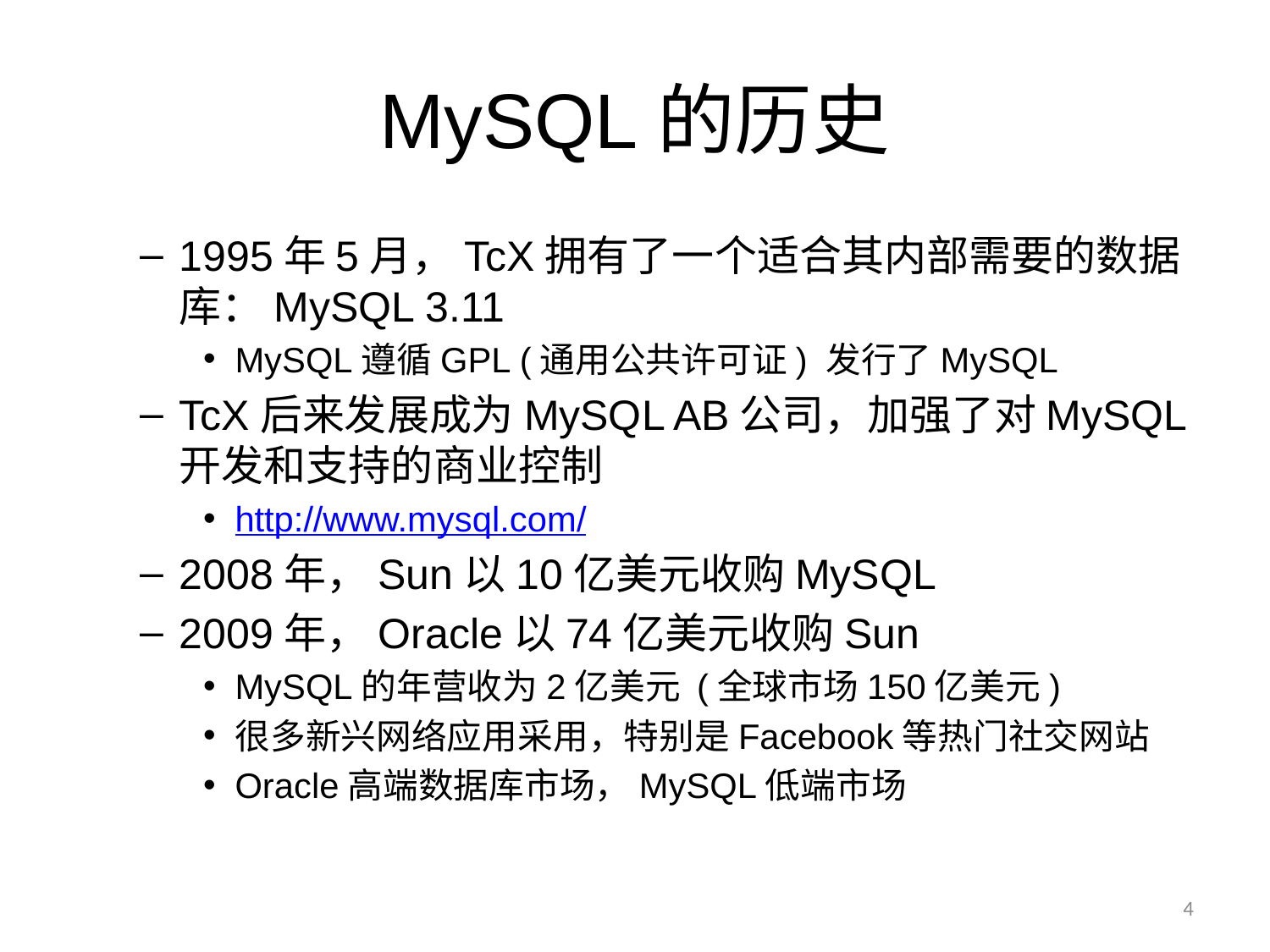

# MySQL的历史
1995年5月，TcX拥有了一个适合其内部需要的数据库：MySQL 3.11
MySQL遵循GPL (通用公共许可证) 发行了MySQL
TcX后来发展成为MySQL AB公司，加强了对MySQL开发和支持的商业控制
http://www.mysql.com/
2008年，Sun以10亿美元收购MySQL
2009年，Oracle以74亿美元收购Sun
MySQL的年营收为2亿美元 (全球市场150亿美元)
很多新兴网络应用采用，特别是Facebook等热门社交网站
Oracle高端数据库市场，MySQL低端市场
4